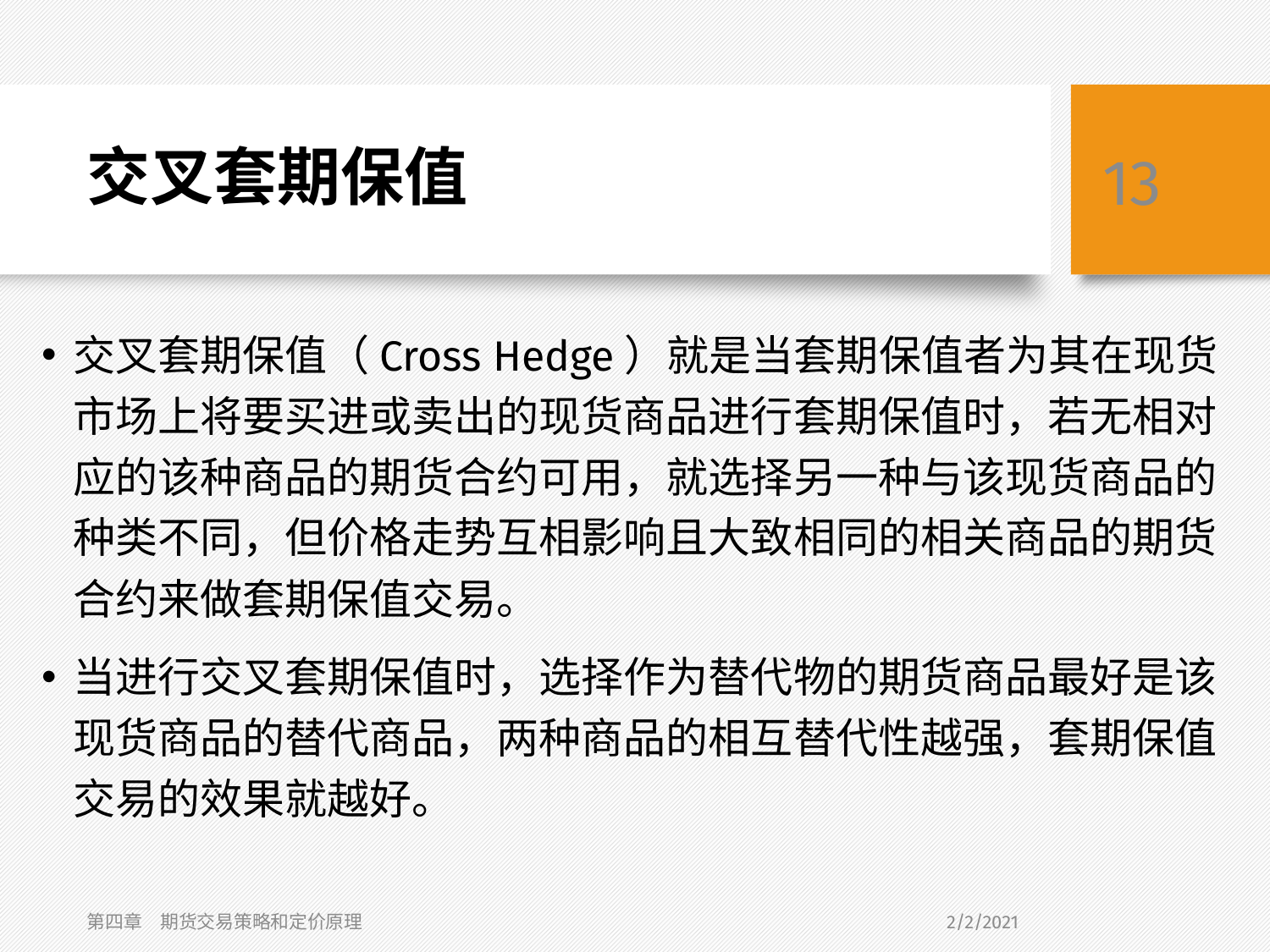

# 交叉套期保值
13
交叉套期保值（Cross Hedge）就是当套期保值者为其在现货市场上将要买进或卖出的现货商品进行套期保值时，若无相对应的该种商品的期货合约可用，就选择另一种与该现货商品的种类不同，但价格走势互相影响且大致相同的相关商品的期货合约来做套期保值交易。
当进行交叉套期保值时，选择作为替代物的期货商品最好是该现货商品的替代商品，两种商品的相互替代性越强，套期保值交易的效果就越好。
2/2/2021
第四章　期货交易策略和定价原理